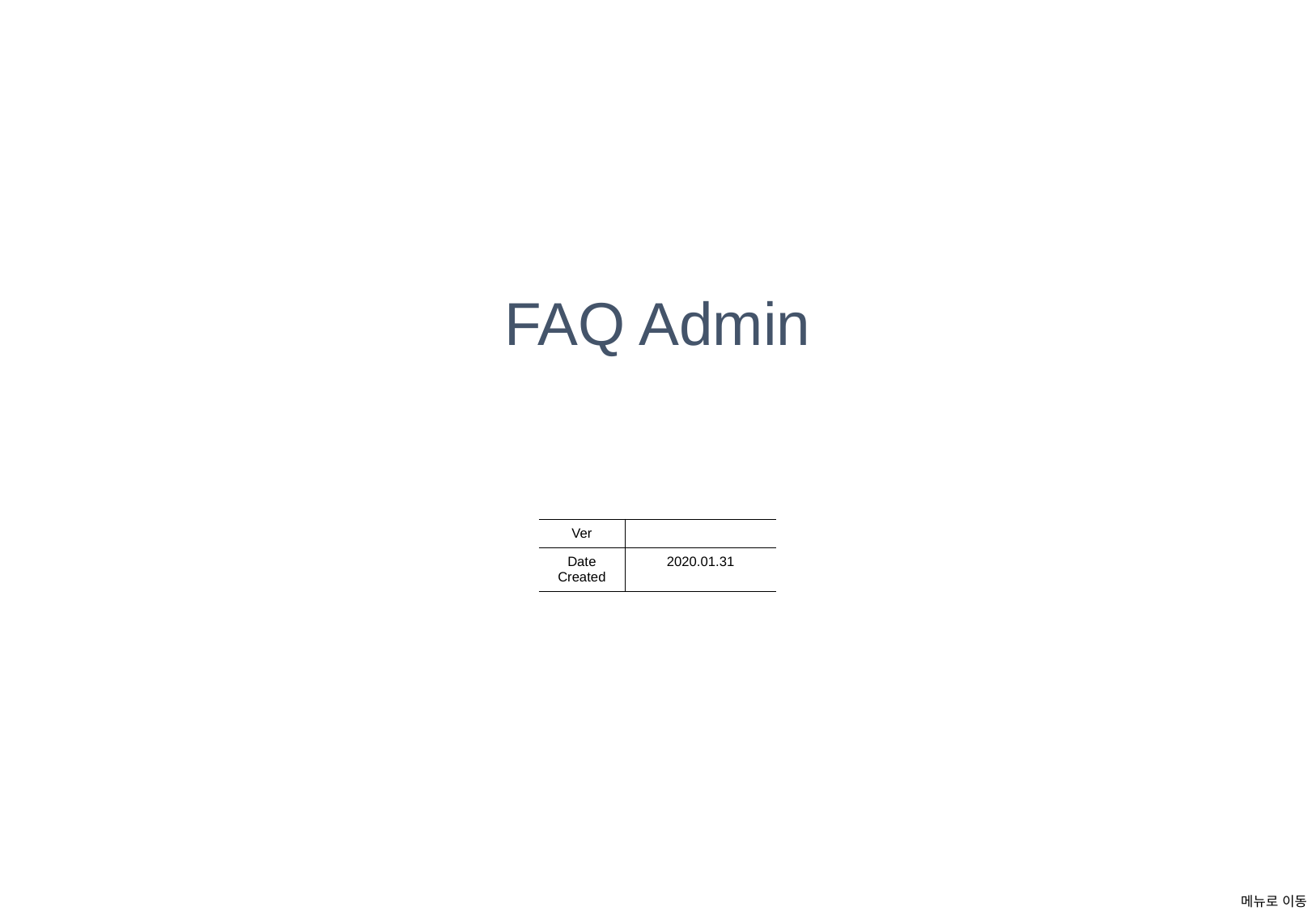

# FAQ Admin
| Ver |  |
| --- | --- |
| Date Created | 2020.01.31 |
메뉴로 이동